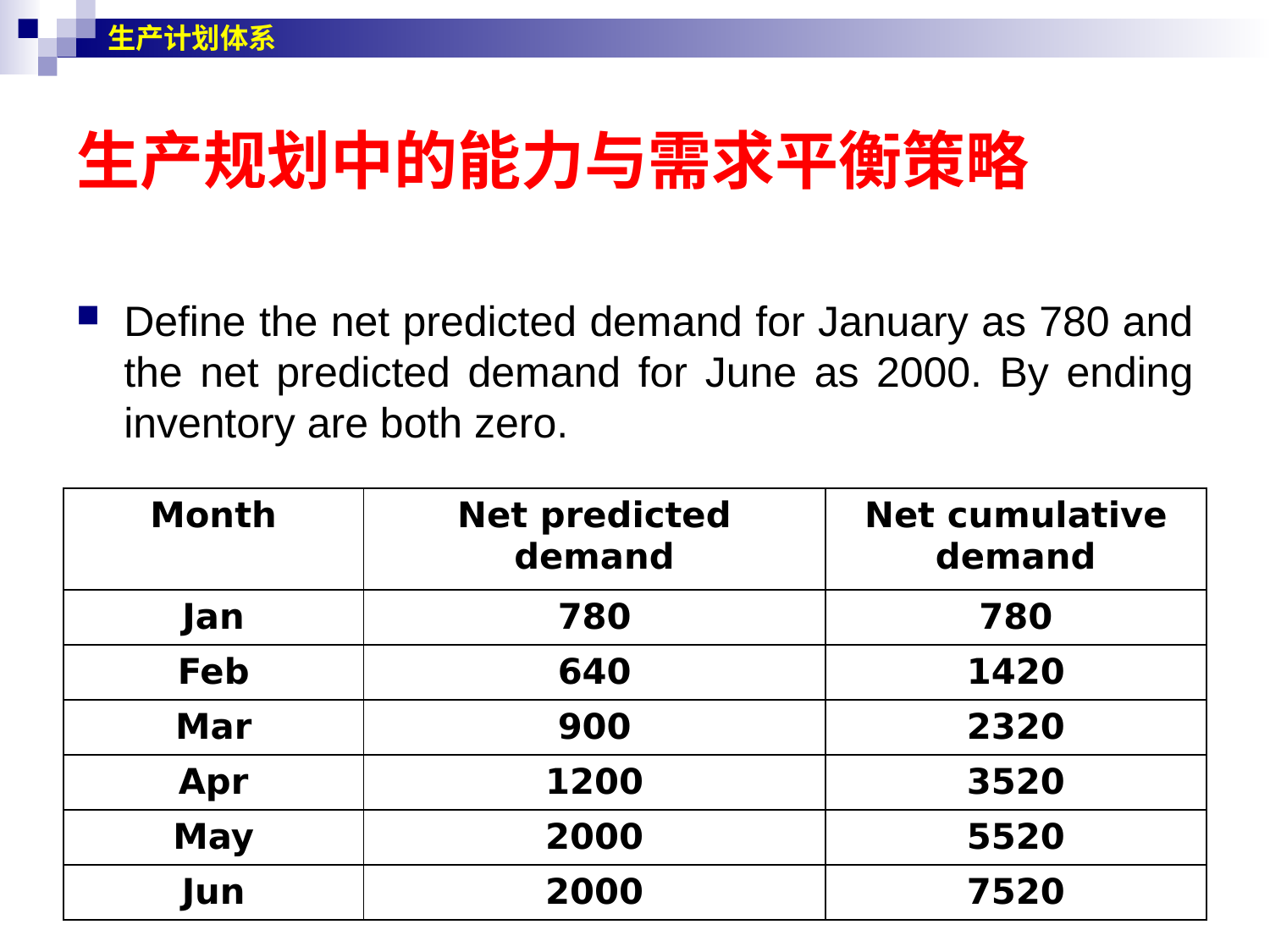

生产计划体系
# 生产规划中的能力与需求平衡策略
Define the net predicted demand for January as 780 and the net predicted demand for June as 2000. By ending inventory are both zero.

| Month | Net predicted demand | Net cumulative demand |
| --- | --- | --- |
| Jan | 780 | 780 |
| Feb | 640 | 1420 |
| Mar | 900 | 2320 |
| Apr | 1200 | 3520 |
| May | 2000 | 5520 |
| Jun | 2000 | 7520 |